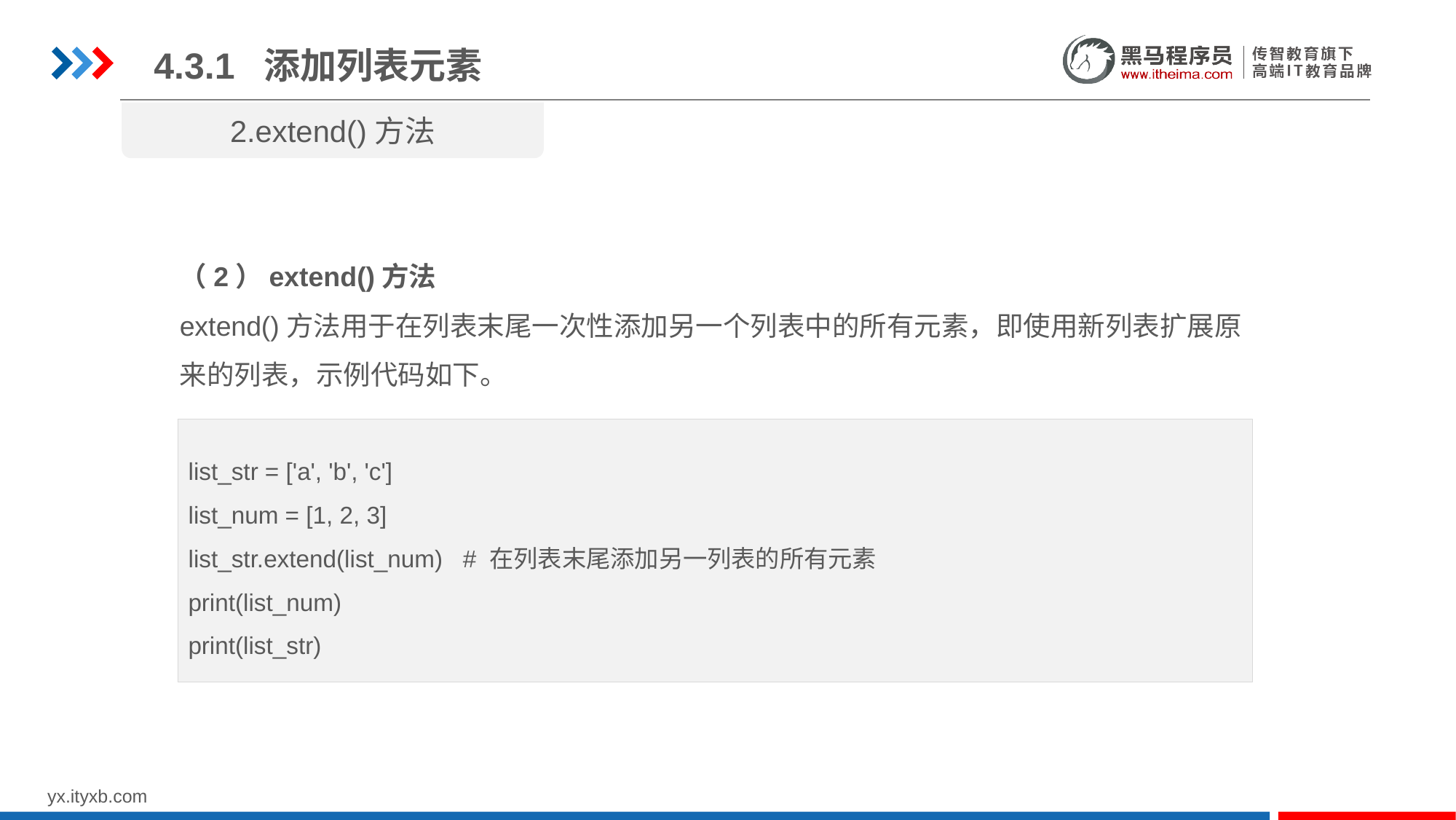

4.3.1  添加列表元素

2.extend()方法
（2）extend()方法
extend()方法用于在列表末尾一次性添加另一个列表中的所有元素，即使用新列表扩展原来的列表，示例代码如下。
list_str = ['a', 'b', 'c']
list_num = [1, 2, 3]
list_str.extend(list_num)   # 在列表末尾添加另一列表的所有元素
print(list_num)
print(list_str)